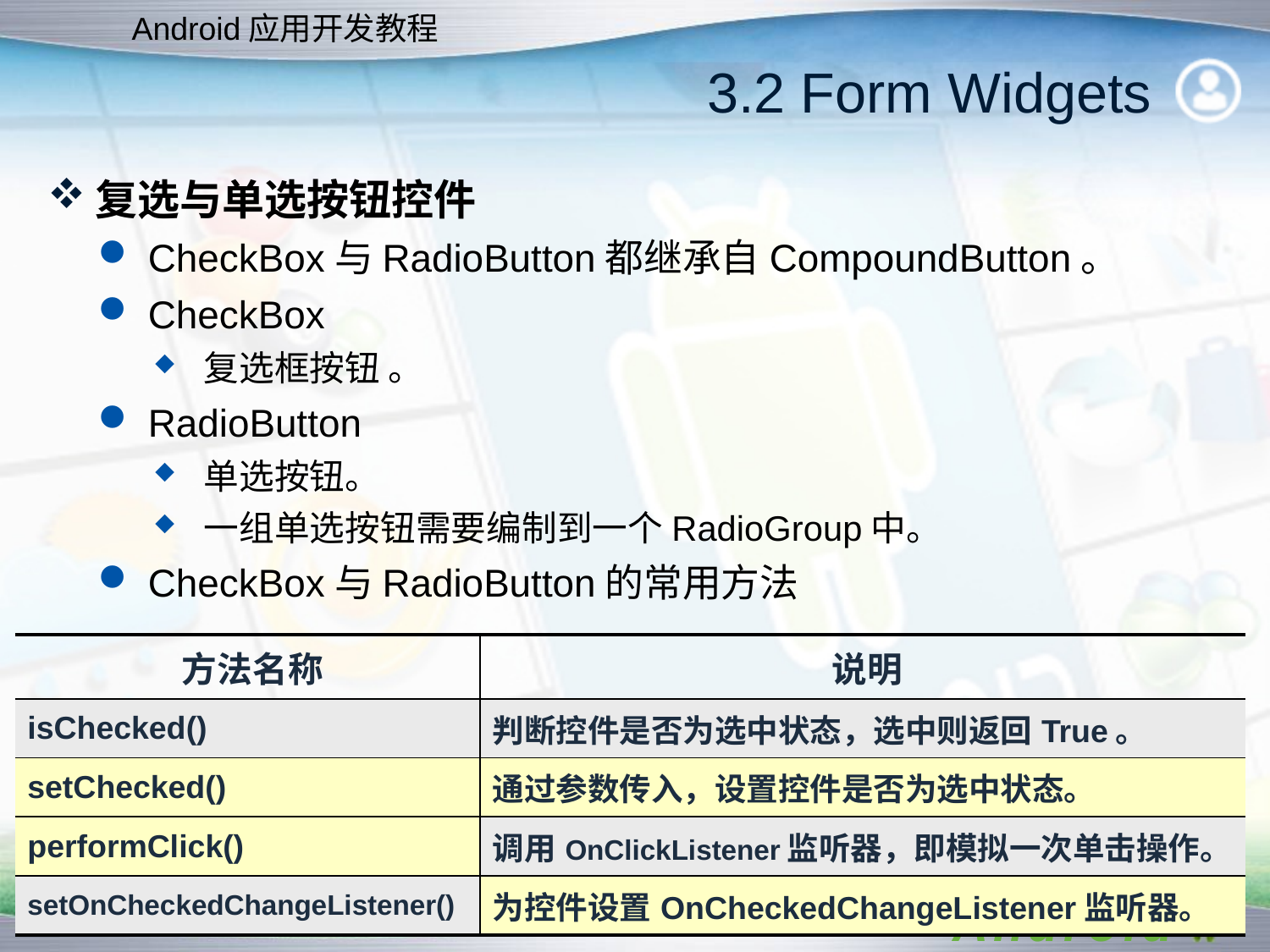

# 3.2 Form Widgets
复选与单选按钮控件
CheckBox与RadioButton都继承自CompoundButton。
CheckBox
复选框按钮 。
RadioButton
单选按钮。
一组单选按钮需要编制到一个RadioGroup中。
CheckBox与RadioButton的常用方法
| 方法名称 | 说明 |
| --- | --- |
| isChecked() | 判断控件是否为选中状态，选中则返回True。 |
| setChecked() | 通过参数传入，设置控件是否为选中状态。 |
| performClick() | 调用OnClickListener监听器，即模拟一次单击操作。 |
| setOnCheckedChangeListener() | 为控件设置OnCheckedChangeListener监听器。 |